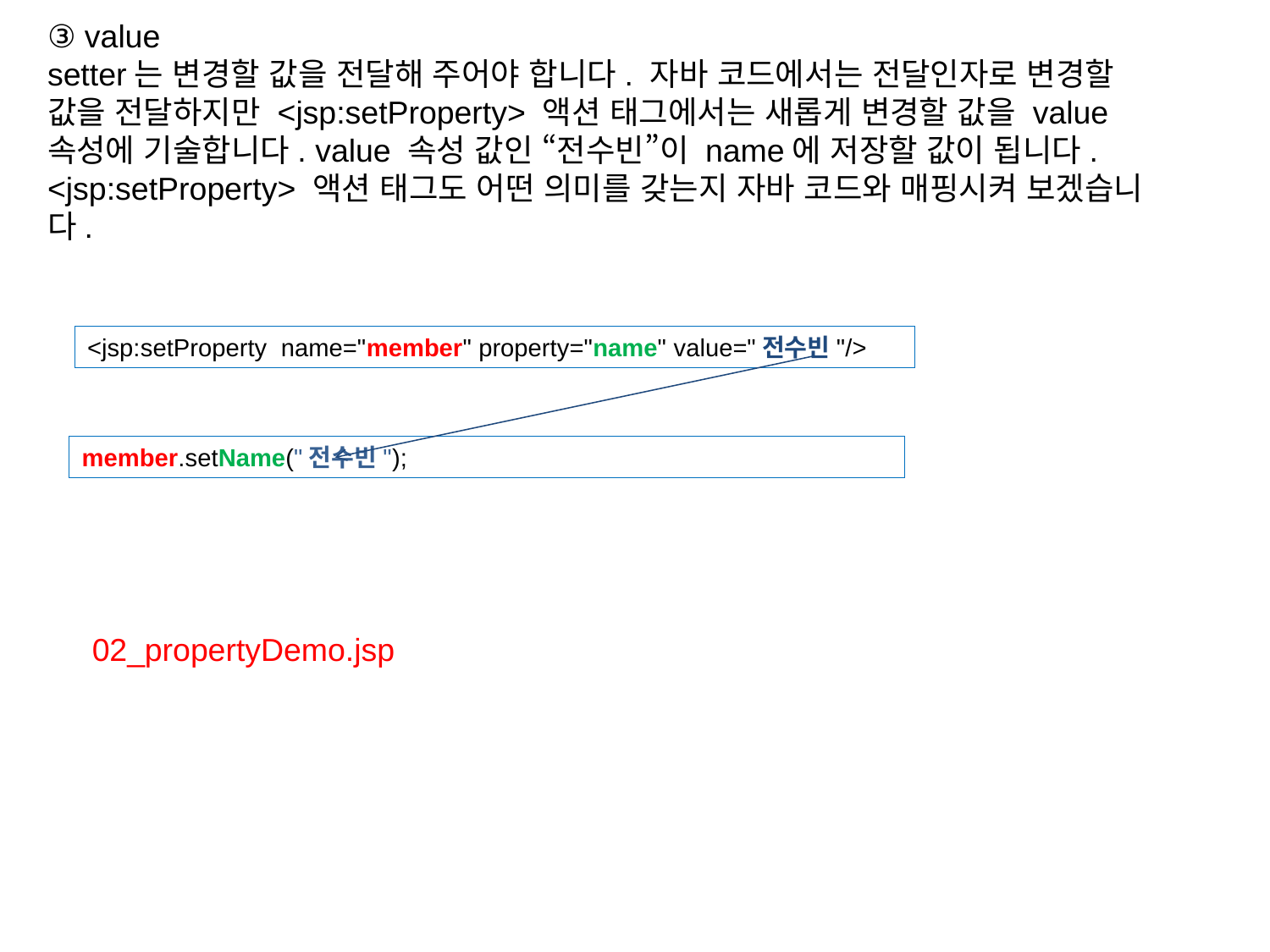

③ value
setter는 변경할 값을 전달해 주어야 합니다. 자바 코드에서는 전달인자로 변경할 값을 전달하지만 <jsp:setProperty> 액션 태그에서는 새롭게 변경할 값을 value 속성에 기술합니다. value 속성 값인 “전수빈”이 name에 저장할 값이 됩니다.
<jsp:setProperty> 액션 태그도 어떤 의미를 갖는지 자바 코드와 매핑시켜 보겠습니다.
<jsp:setProperty  name="member" property="name" value="전수빈"/>
member.setName("전수빈");
02_propertyDemo.jsp